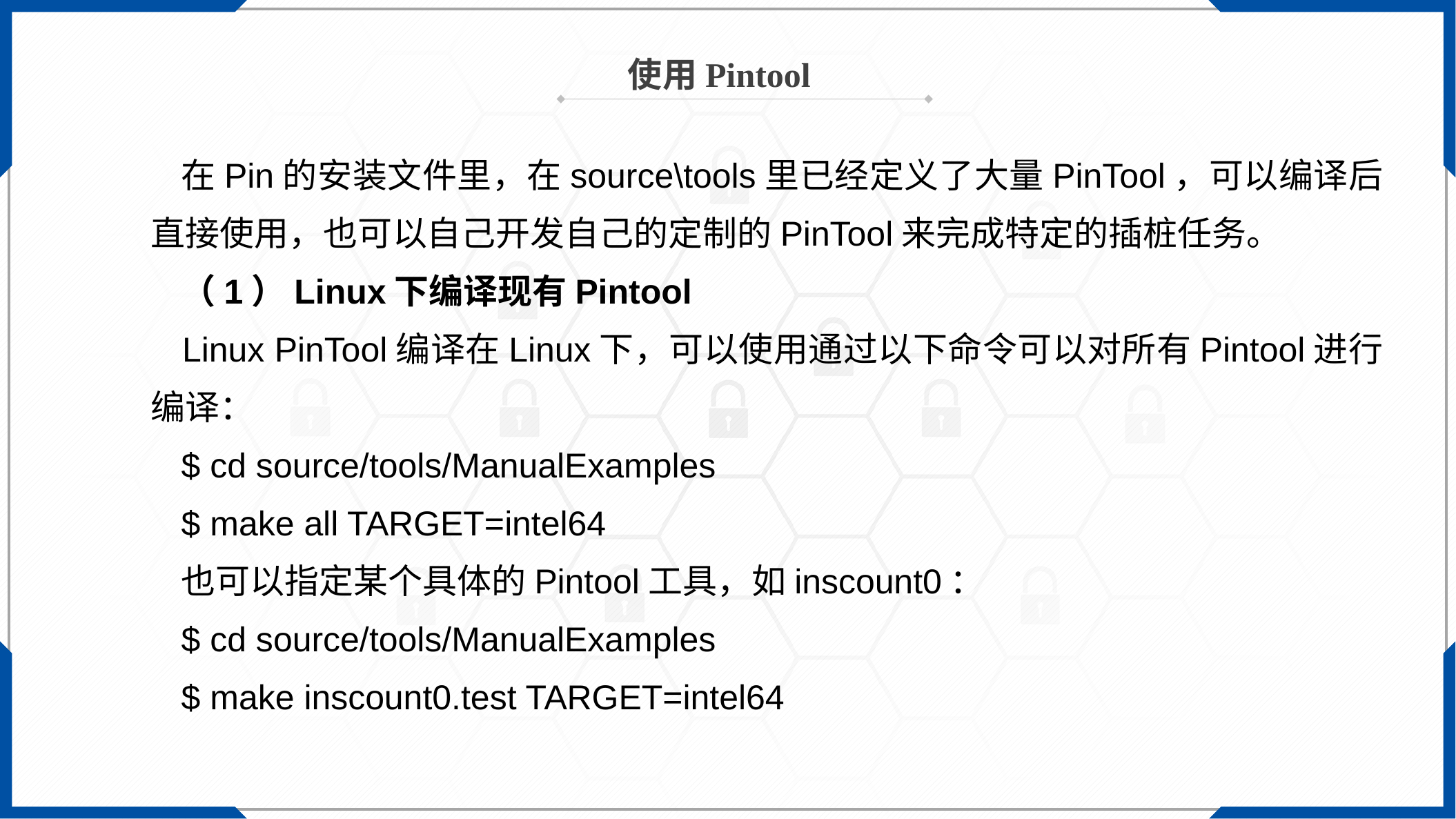

使用Pintool
在Pin的安装文件里，在source\tools里已经定义了大量PinTool，可以编译后直接使用，也可以自己开发自己的定制的PinTool来完成特定的插桩任务。
（1）Linux下编译现有Pintool
Linux PinTool编译在Linux下，可以使用通过以下命令可以对所有Pintool进行编译：
$ cd source/tools/ManualExamples
$ make all TARGET=intel64
也可以指定某个具体的Pintool工具，如inscount0：
$ cd source/tools/ManualExamples
$ make inscount0.test TARGET=intel64